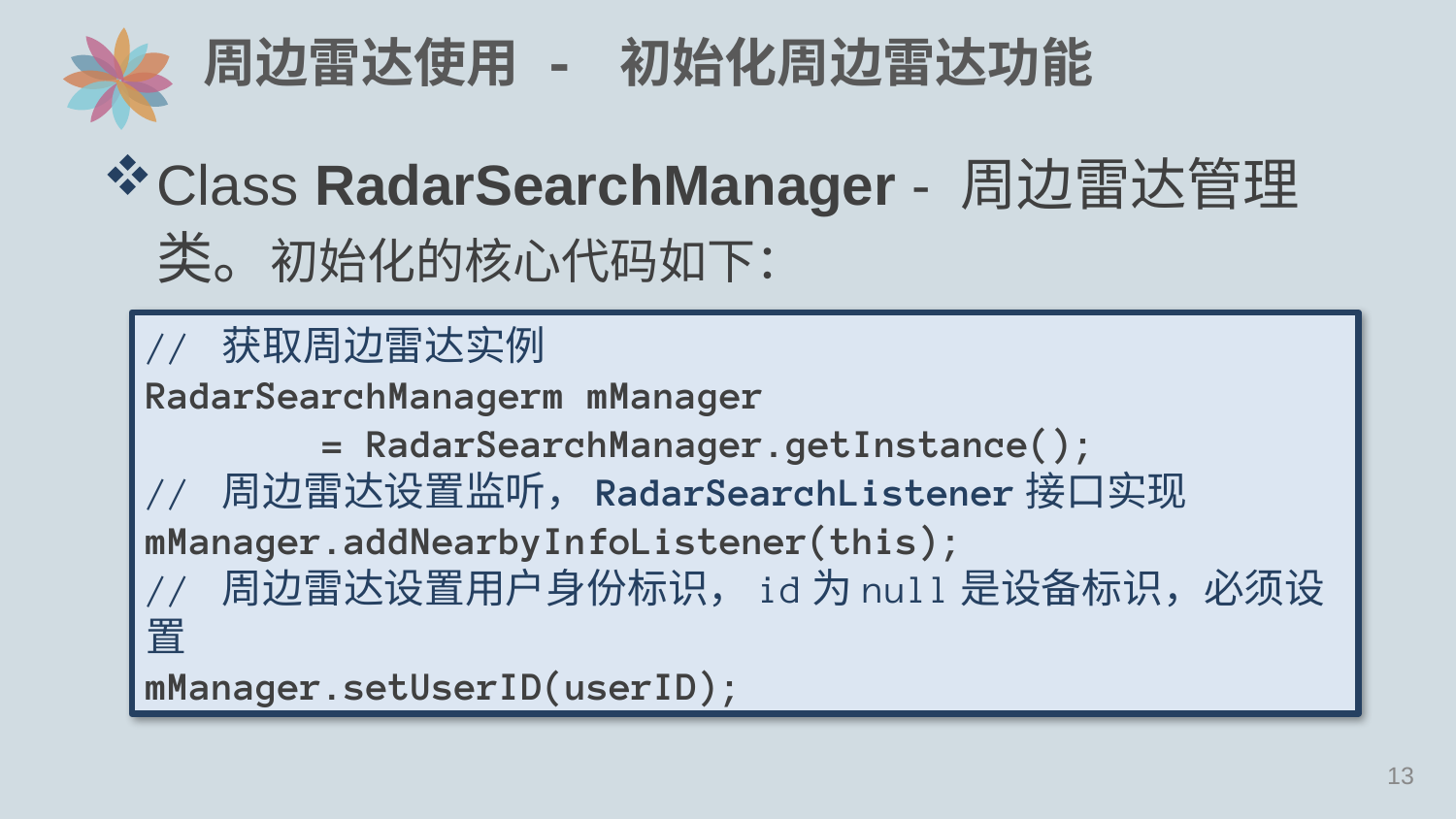

# 周边雷达使用 - 初始化周边雷达功能
Class RadarSearchManager - 周边雷达管理类。初始化的核心代码如下：
// 获取周边雷达实例
RadarSearchManagerm mManager
        = RadarSearchManager.getInstance();
// 周边雷达设置监听，RadarSearchListener接口实现
mManager.addNearbyInfoListener(this);
// 周边雷达设置用户身份标识，id为null是设备标识，必须设置
mManager.setUserID(userID);
13